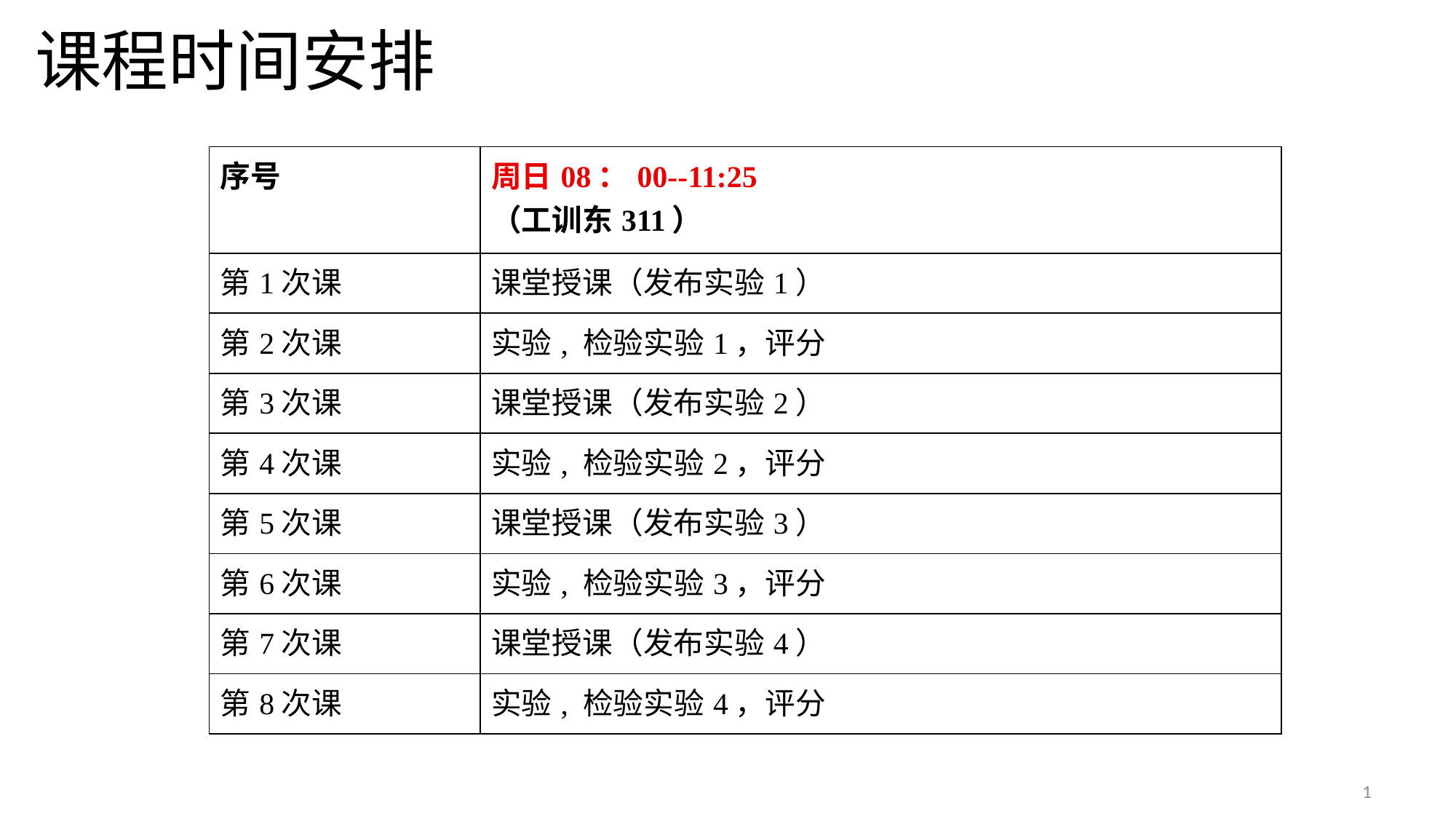

# 课程时间安排
| 序号 | 周日08：00--11:25 （工训东311） |
| --- | --- |
| 第1次课 | 课堂授课（发布实验1） |
| 第2次课 | 实验, 检验实验1，评分 |
| 第3次课 | 课堂授课（发布实验2） |
| 第4次课 | 实验, 检验实验2，评分 |
| 第5次课 | 课堂授课（发布实验3） |
| 第6次课 | 实验, 检验实验3，评分 |
| 第7次课 | 课堂授课（发布实验4） |
| 第8次课 | 实验, 检验实验4，评分 |
1